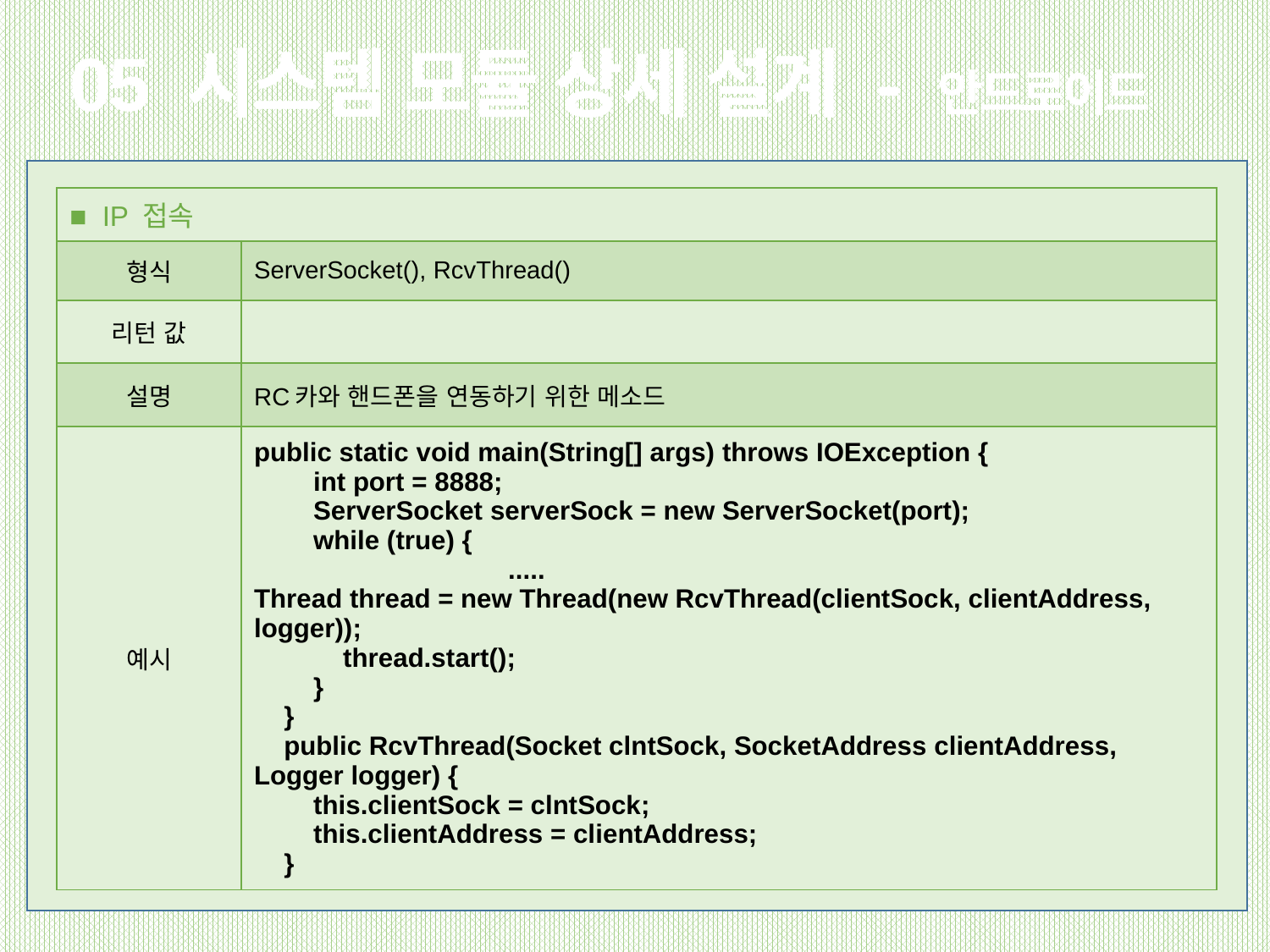

# 05 시스템 모듈 상세 설계 - 안드로이드

| ■ IP 접속 |  |
| --- | --- |
| 형식 | ServerSocket(), RcvThread() |
| 리턴 값 |  |
| 설명 | RC카와 핸드폰을 연동하기 위한 메소드 |
| 예시 | public static void main(String[] args) throws IOException {         int port = 8888;         ServerSocket serverSock = new ServerSocket(port);         while (true) { ..... Thread thread = new Thread(new RcvThread(clientSock, clientAddress, logger));             thread.start();         }     }     public RcvThread(Socket clntSock, SocketAddress clientAddress, Logger logger) {         this.clientSock = clntSock;         this.clientAddress = clientAddress;     } |